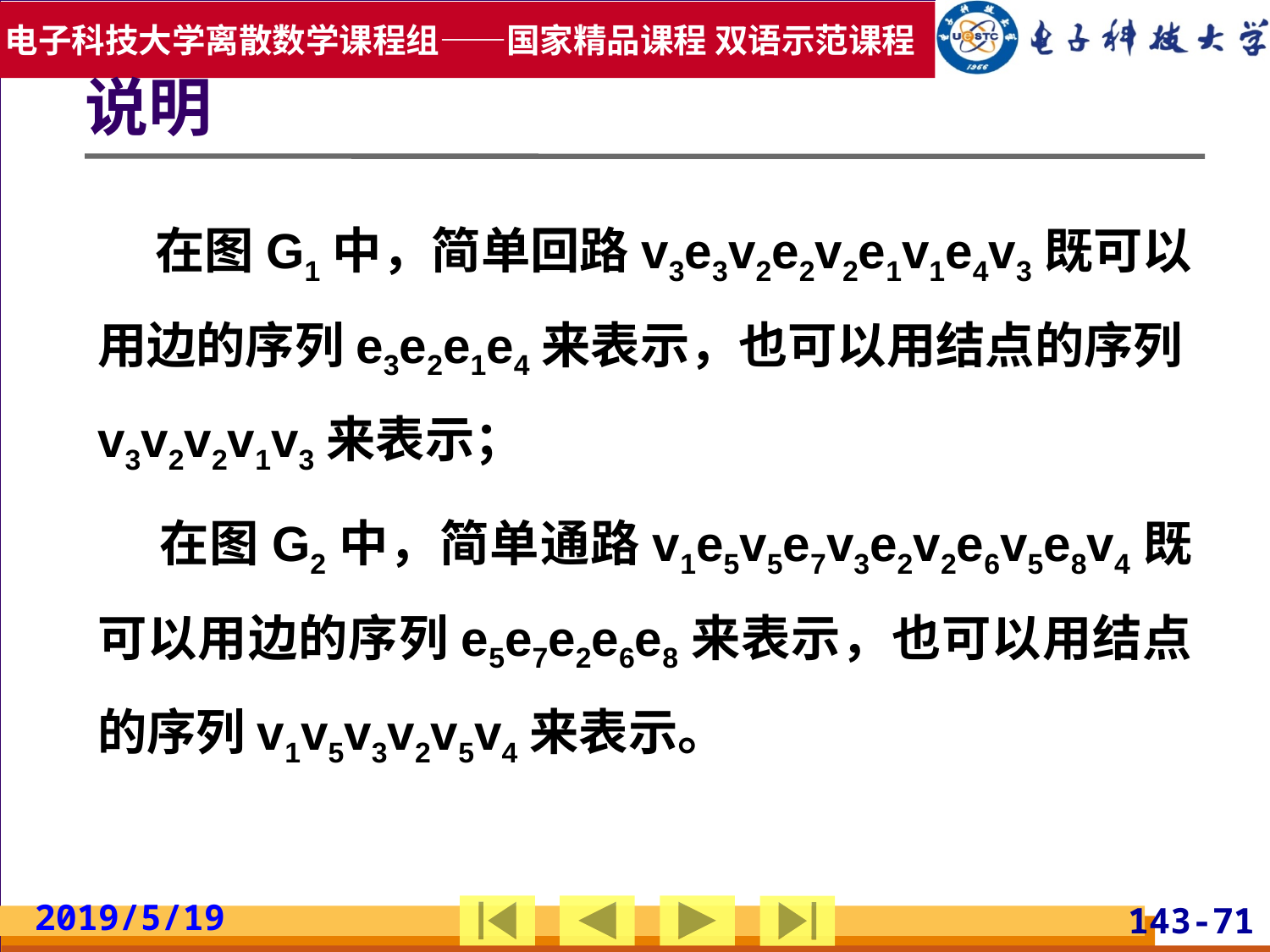

说明
    在图G1中，简单回路v3e3v2e2v2e1v1e4v3既可以用边的序列e3e2e1e4来表示，也可以用结点的序列v3v2v2v1v3来表示；
    在图G2中，简单通路v1e5v5e7v3e2v2e6v5e8v4既可以用边的序列e5e7e2e6e8来表示，也可以用结点的序列v1v5v3v2v5v4来表示。
2019/5/19